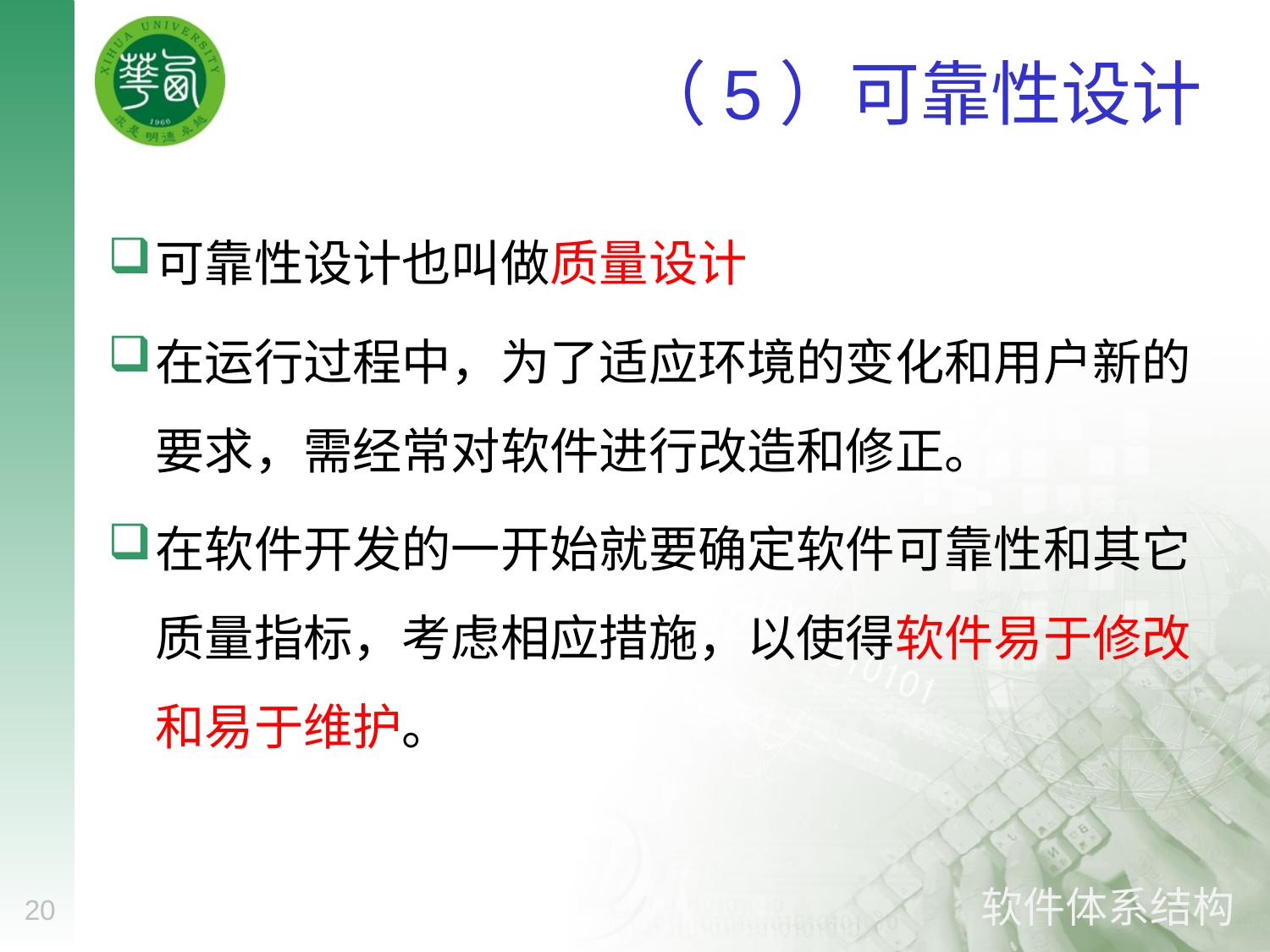

# （5）可靠性设计
可靠性设计也叫做质量设计
在运行过程中，为了适应环境的变化和用户新的要求，需经常对软件进行改造和修正。
在软件开发的一开始就要确定软件可靠性和其它质量指标，考虑相应措施，以使得软件易于修改和易于维护。
20